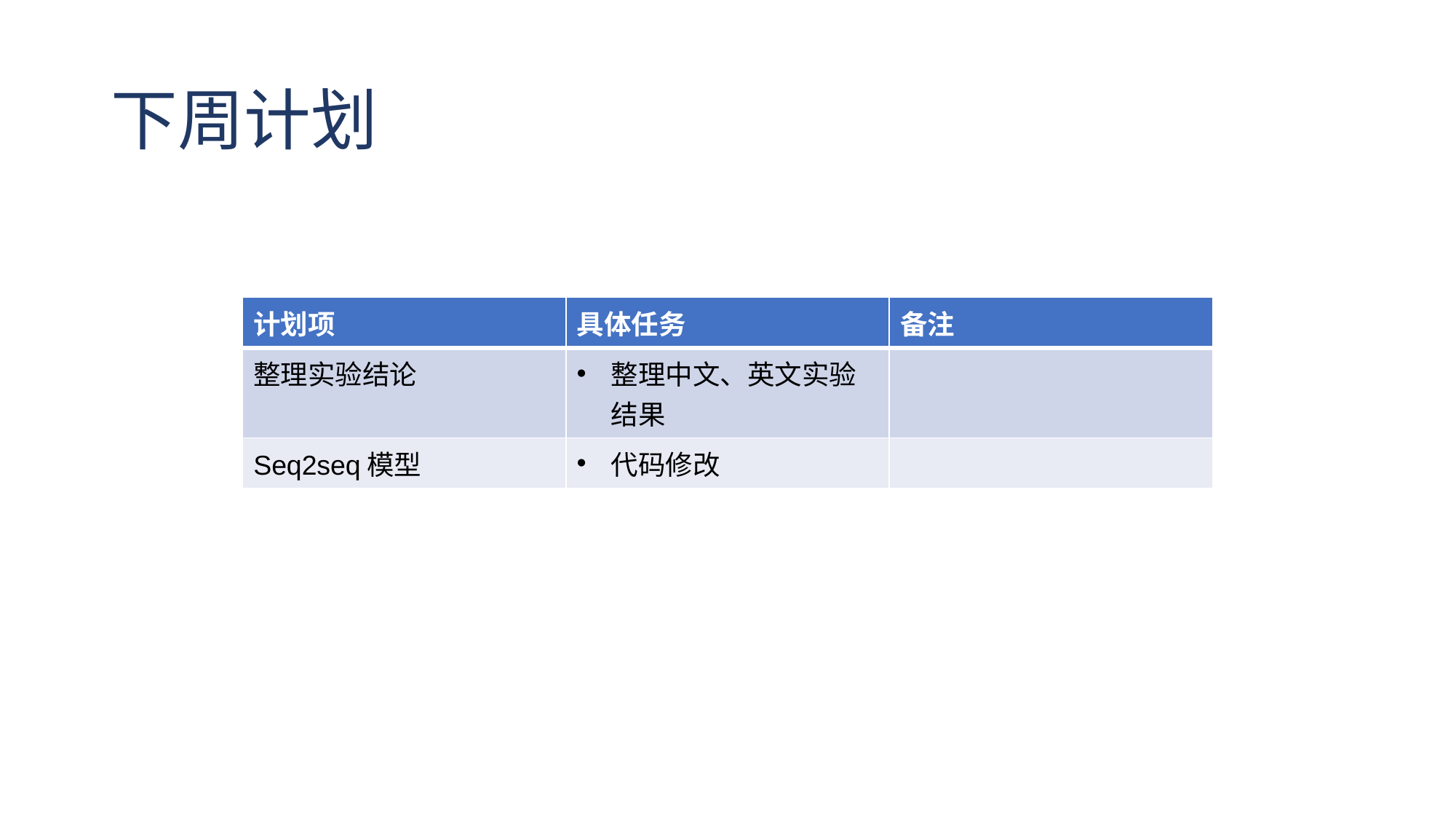

# 下周计划
| 计划项 | 具体任务 | 备注 |
| --- | --- | --- |
| 整理实验结论 | 整理中文、英文实验结果 |  |
| Seq2seq模型 | 代码修改 |  |